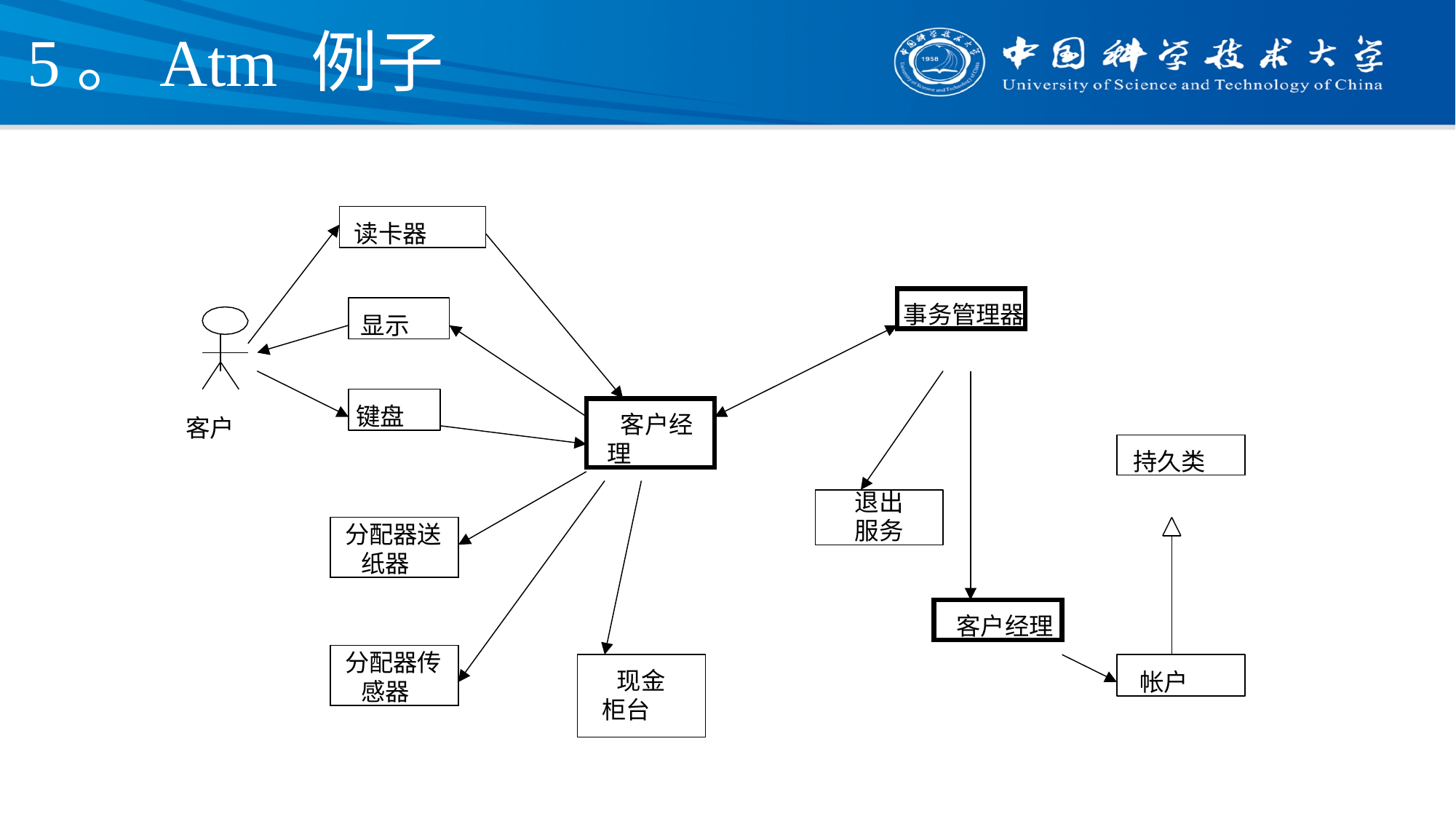

# 5。Atm 例子
读卡器

事务管理器
显示

键盘
客户经理

客户

持久类

退出
服务
分配器送纸器

客户经理

分配器传感器

帐户
现金柜台